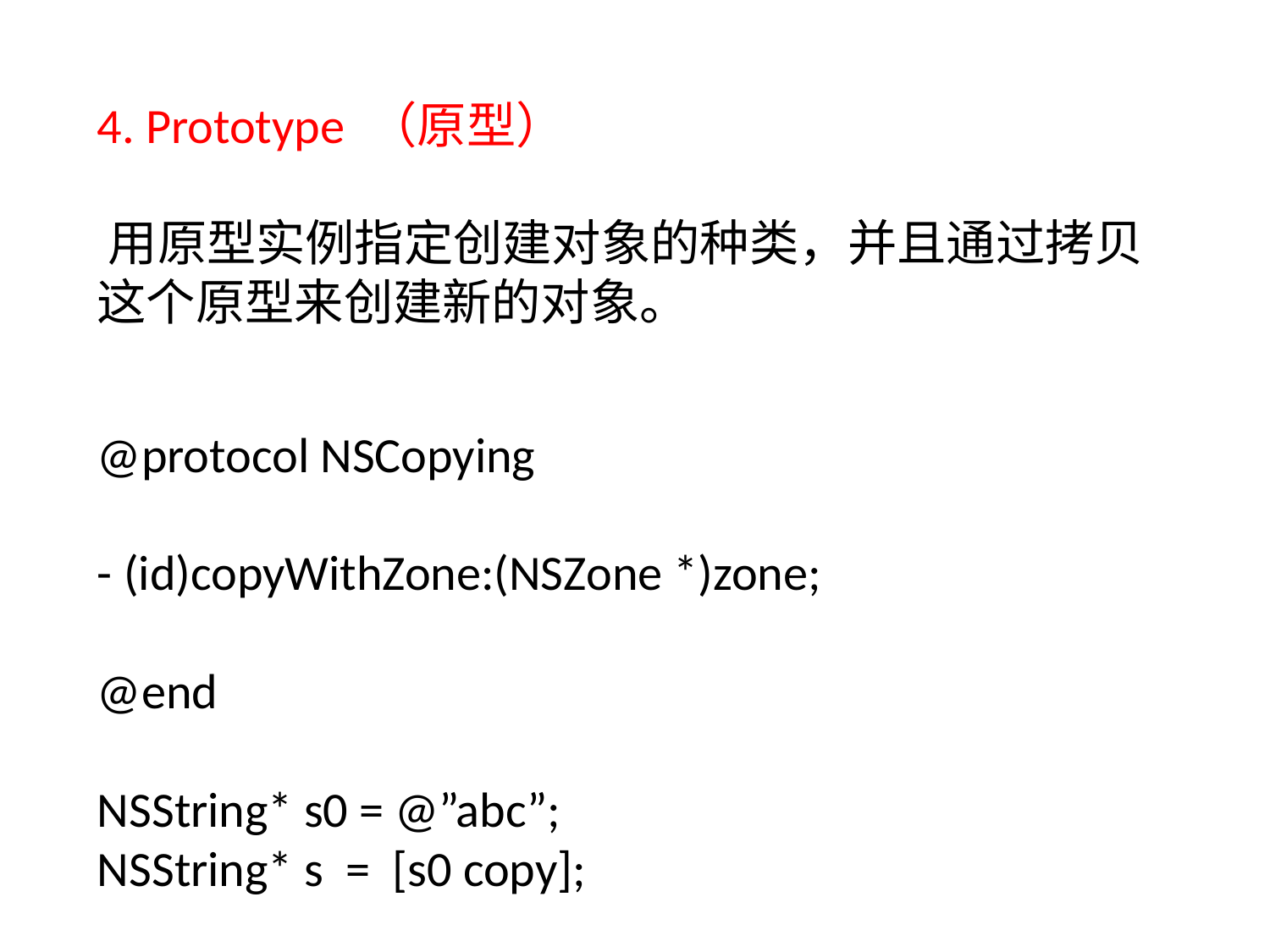

4. Prototype （原型）
 用原型实例指定创建对象的种类，并且通过拷贝这个原型来创建新的对象。
# @protocol NSCopying - (id)copyWithZone:(NSZone *)zone; @end NSString* s0 = @”abc”; NSString* s  =  [s0 copy];